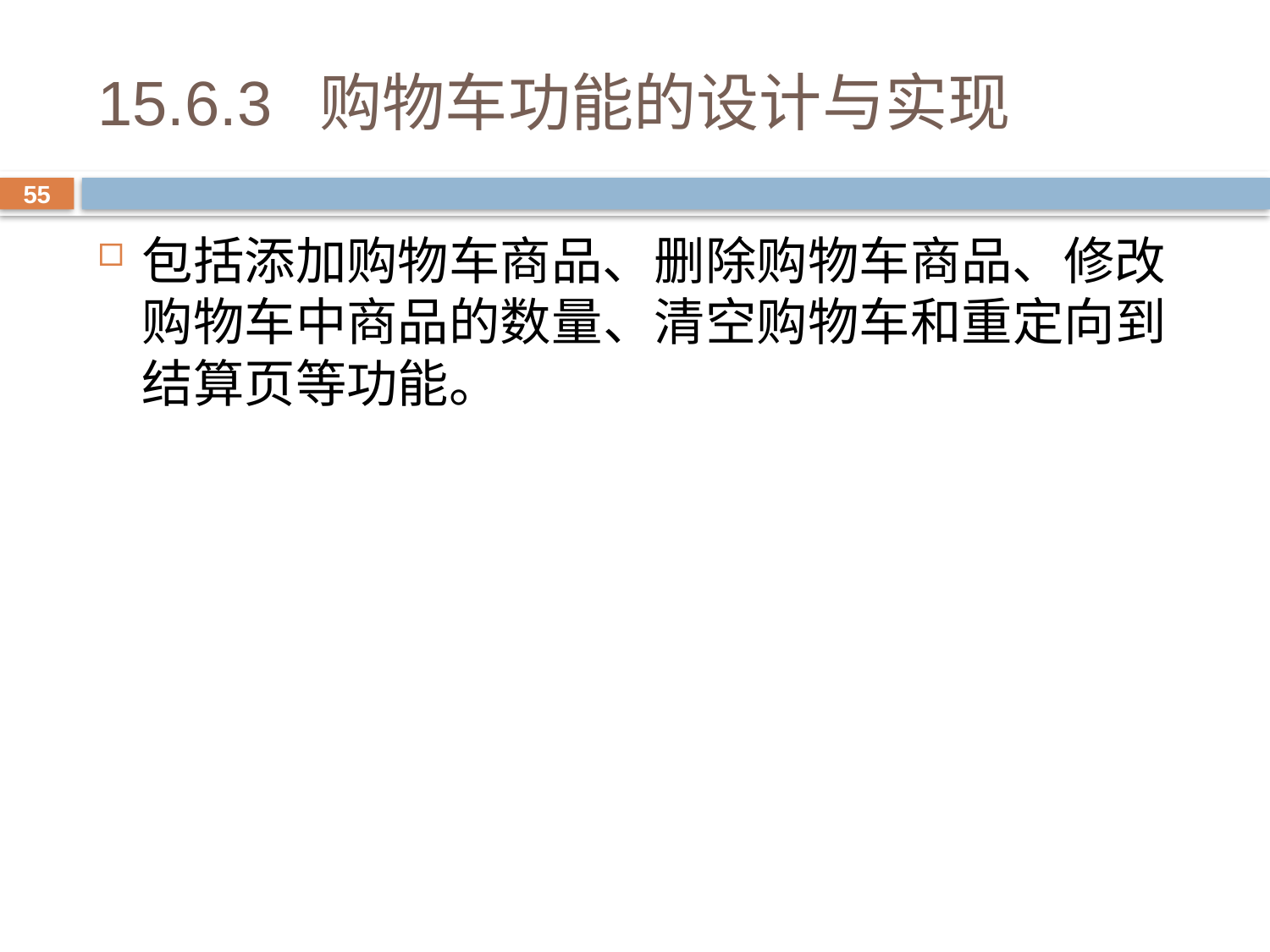

# 15.6.3  购物车功能的设计与实现
55
包括添加购物车商品、删除购物车商品、修改购物车中商品的数量、清空购物车和重定向到结算页等功能。